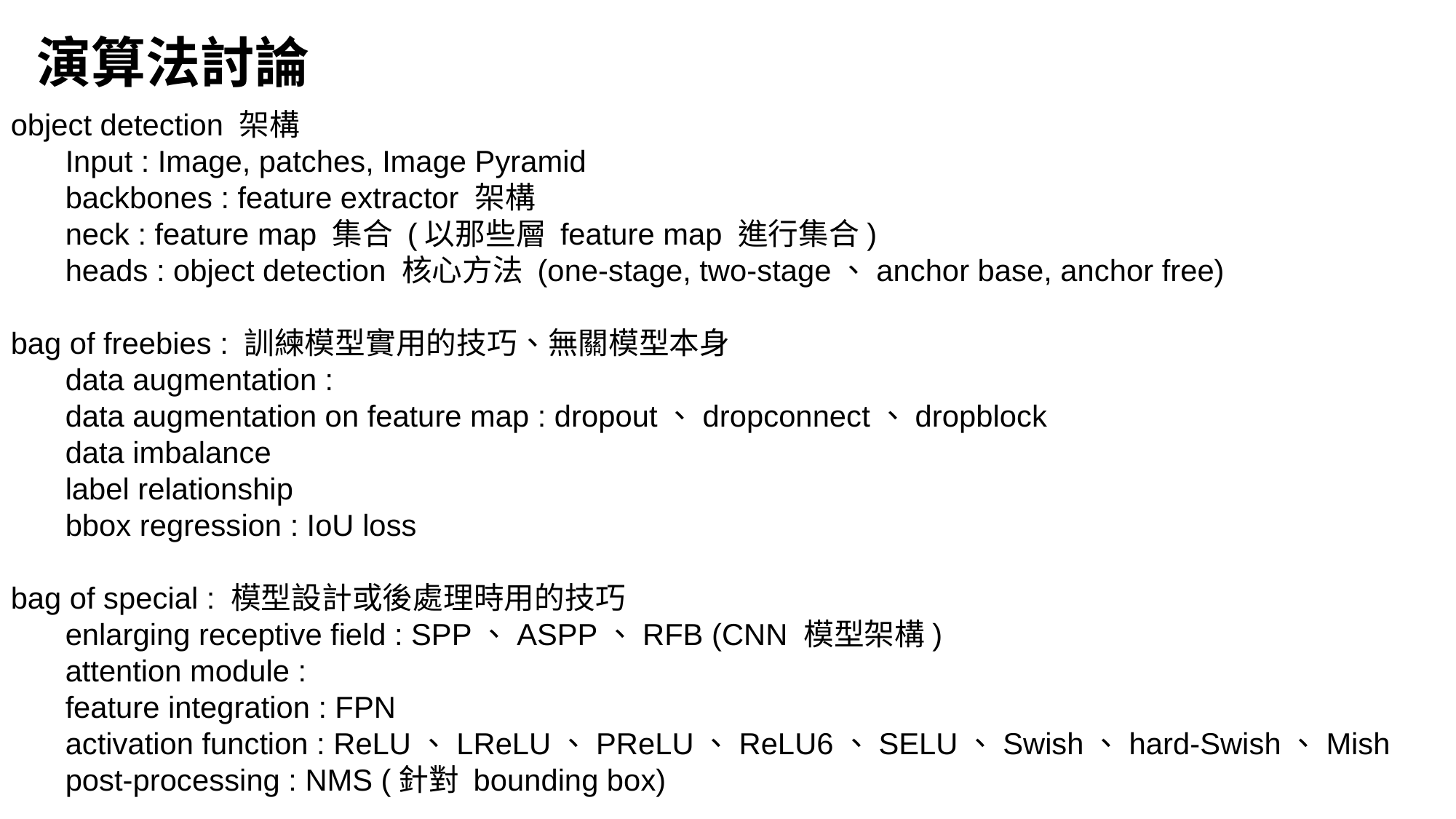

演算法討論
object detection 架構
Input : Image, patches, Image Pyramid
backbones : feature extractor 架構
neck : feature map 集合 (以那些層 feature map 進行集合)
heads : object detection 核心方法 (one-stage, two-stage、anchor base, anchor free)

bag of freebies : 訓練模型實用的技巧、無關模型本身
data augmentation :
data augmentation on feature map : dropout、dropconnect、dropblock
data imbalance
label relationship
bbox regression : IoU loss

bag of special : 模型設計或後處理時用的技巧
enlarging receptive field : SPP、ASPP、RFB (CNN 模型架構)
attention module :
feature integration : FPN
activation function : ReLU、LReLU、PReLU、ReLU6、SELU、Swish、hard-Swish、Mish
post-processing : NMS (針對 bounding box)